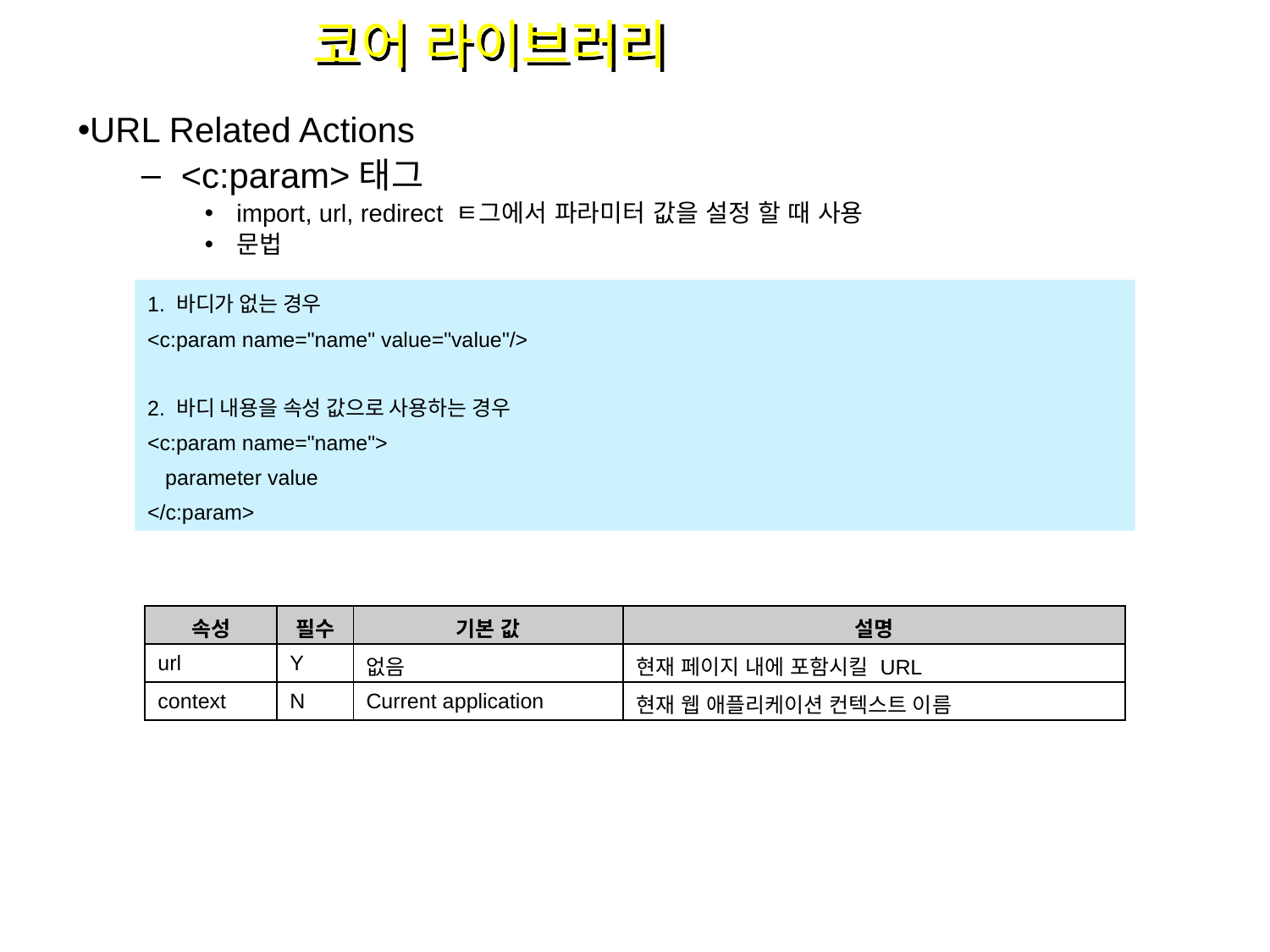

코어 라이브러리
URL Related Actions
<c:param>태그
import, url, redirect ㅌ그에서 파라미터 값을 설정 할 때 사용
문법

1. 바디가 없는 경우
<c:param name="name" value="value"/>

2. 바디 내용을 속성 값으로 사용하는 경우
<c:param name="name">
   parameter value
</c:param>

| 속성 | 필수 | 기본 값 | 설명 |
| --- | --- | --- | --- |
| url | Y | 없음 | 현재 페이지 내에 포함시킬 URL |
| context | N | Current application | 현재 웹 애플리케이션 컨텍스트 이름 |